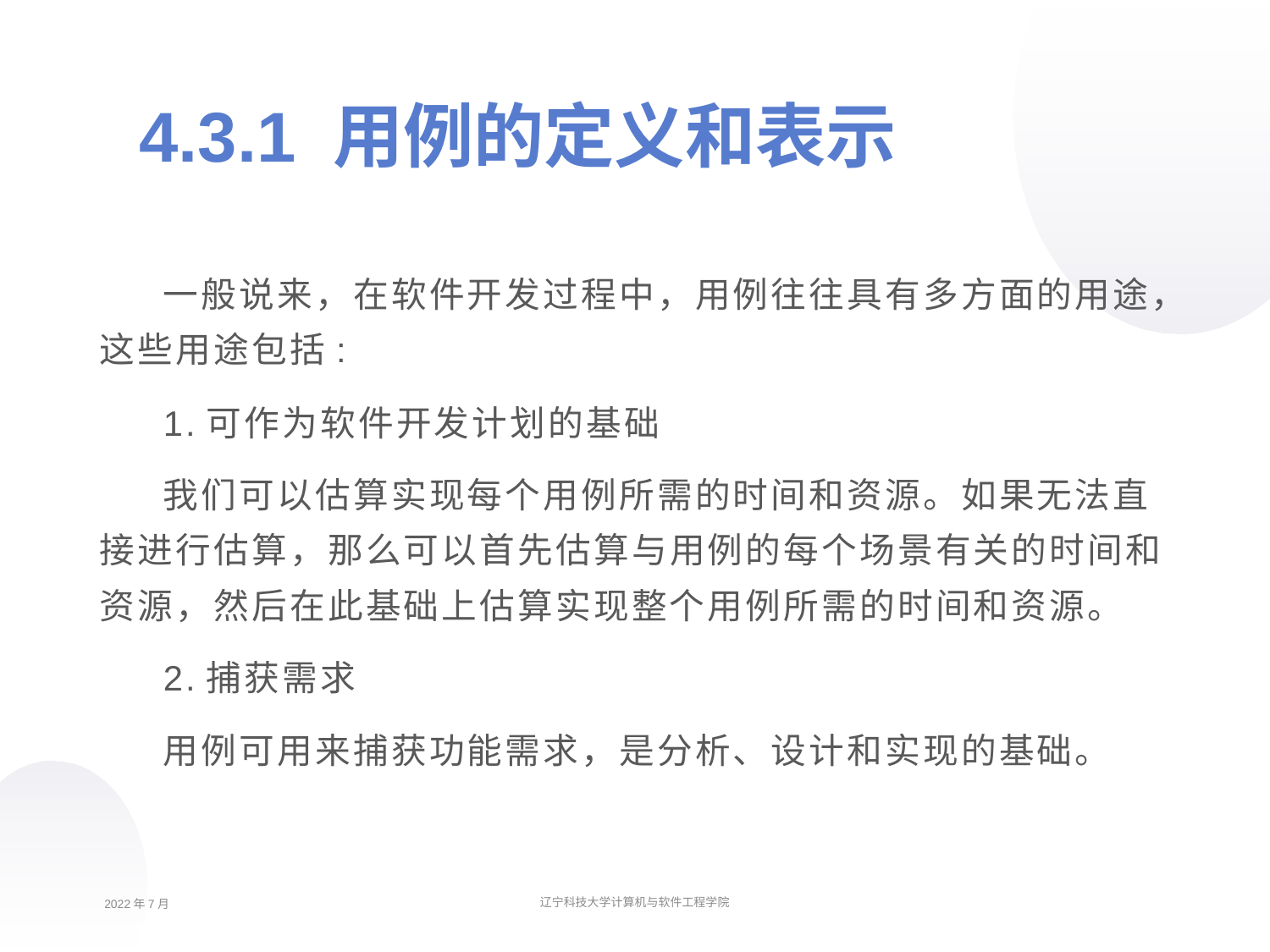

4.3.1 用例的定义和表示
一般说来，在软件开发过程中，用例往往具有多方面的用途，这些用途包括:
1.可作为软件开发计划的基础
我们可以估算实现每个用例所需的时间和资源。如果无法直接进行估算，那么可以首先估算与用例的每个场景有关的时间和资源，然后在此基础上估算实现整个用例所需的时间和资源。
2.捕获需求
用例可用来捕获功能需求，是分析、设计和实现的基础。

2022年7月
辽宁科技大学计算机与软件工程学院
29